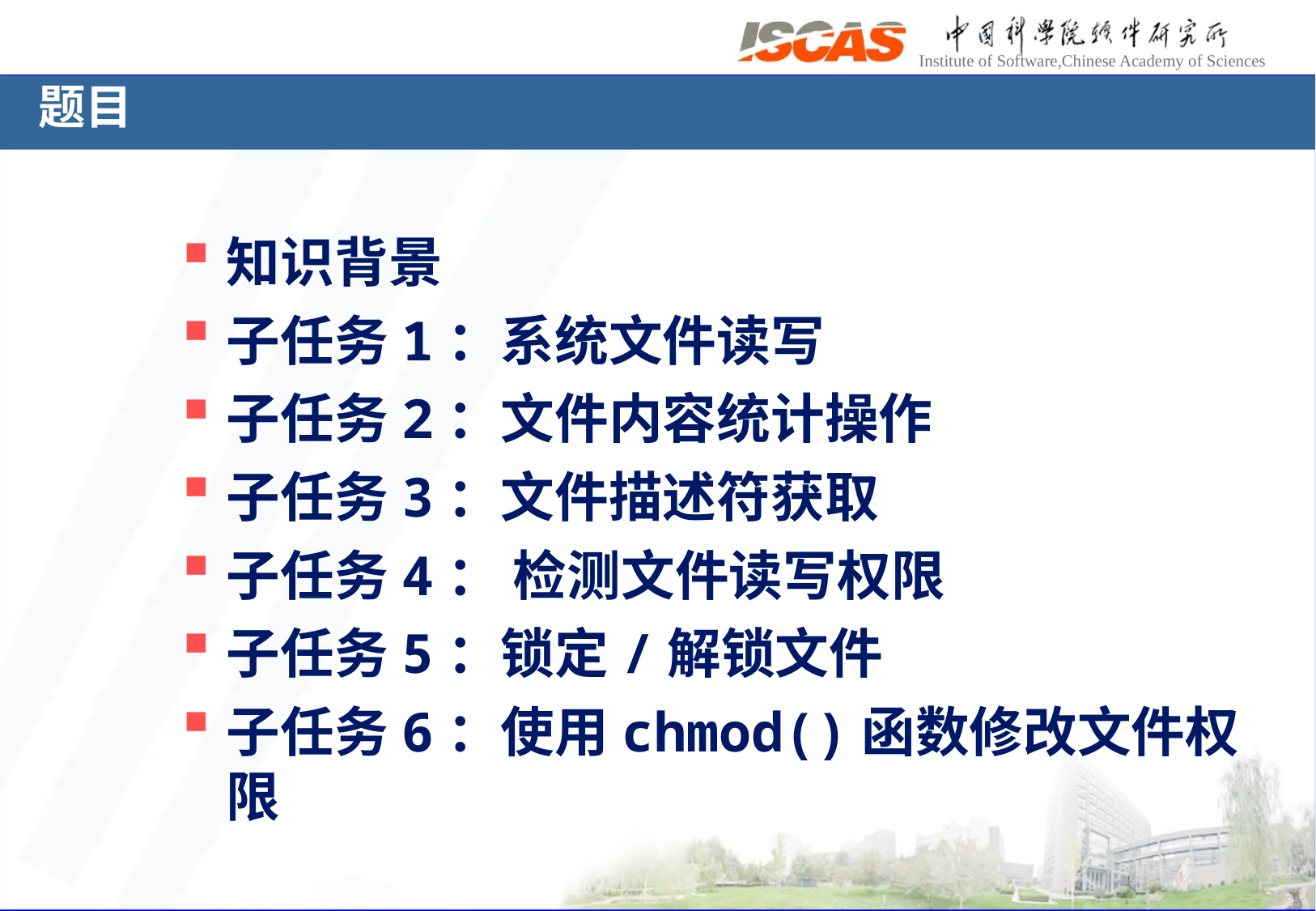

题目
知识背景
子任务1：系统文件读写
子任务2：文件内容统计操作
子任务3：文件描述符获取
子任务4： 检测文件读写权限
子任务5：锁定/解锁文件
子任务6：使用chmod()函数修改文件权限